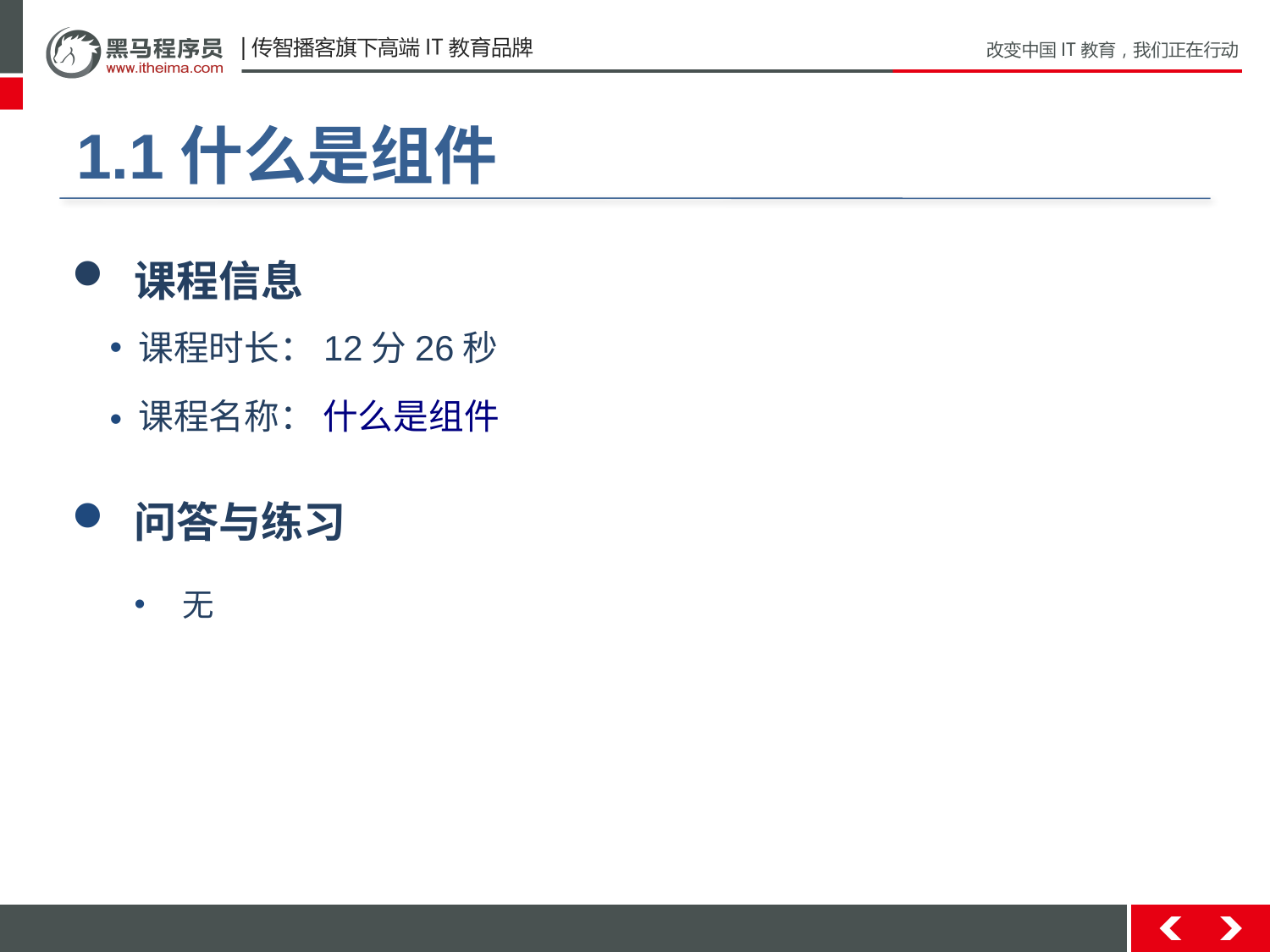

#
1.1什么是组件
 课程信息
 课程时长：12分26秒
 课程名称： 什么是组件
 问答与练习
无